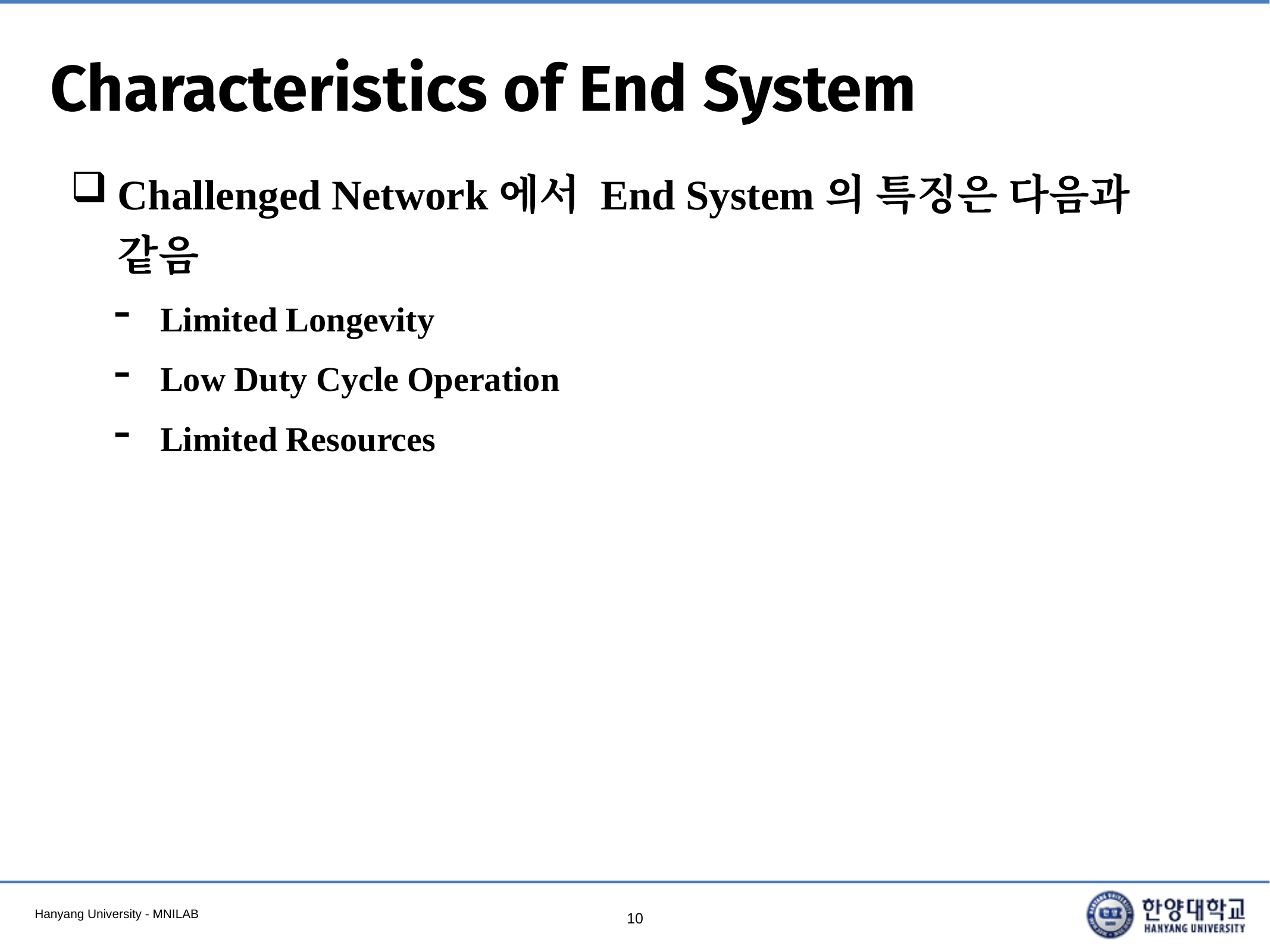

# Characteristics of End System
Challenged Network에서 End System의 특징은 다음과 같음
Limited Longevity
Low Duty Cycle Operation
Limited Resources
10